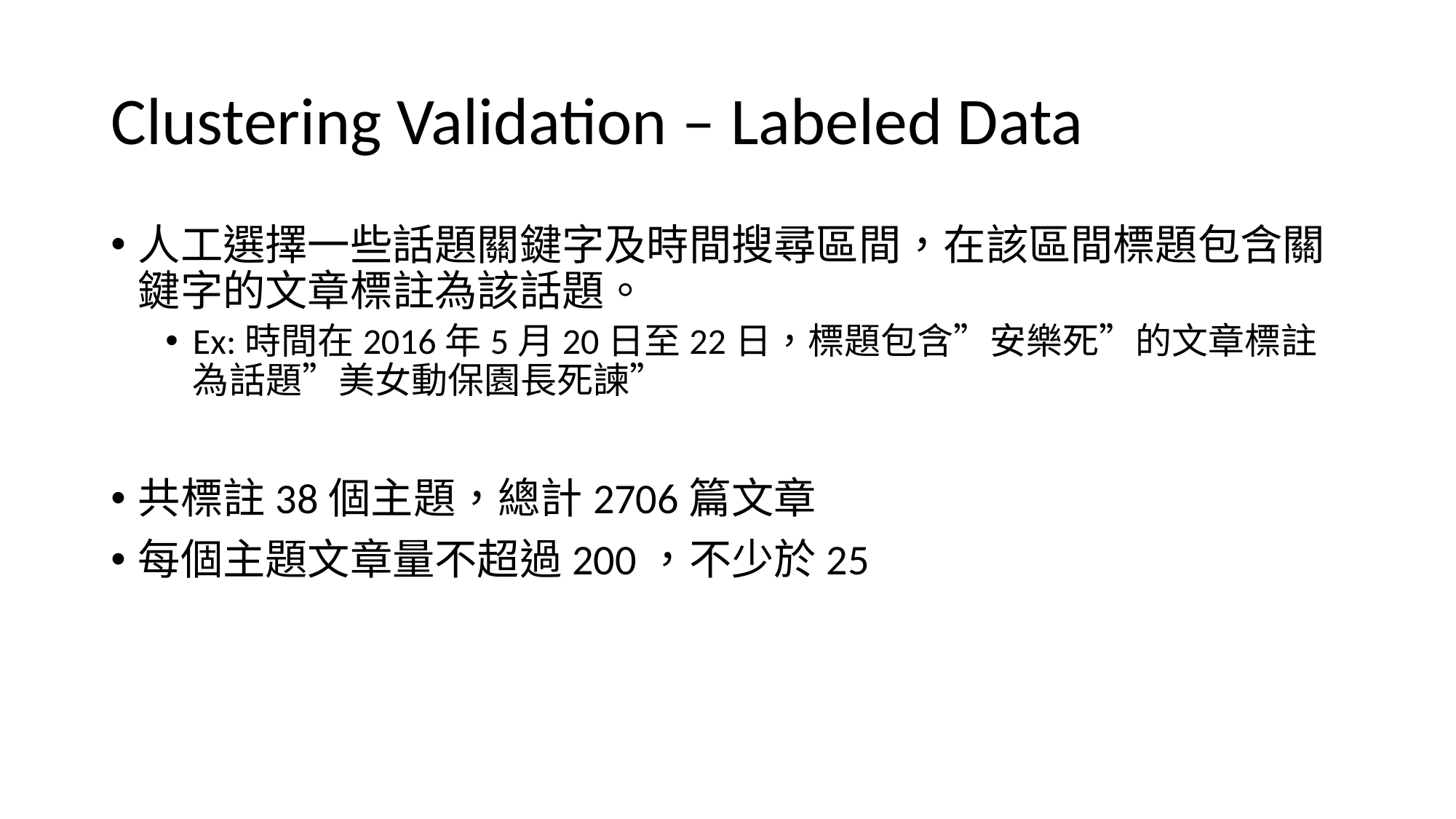

# Clustering Validation – Labeled Data
人工選擇一些話題關鍵字及時間搜尋區間，在該區間標題包含關鍵字的文章標註為該話題。
Ex:時間在2016年5月20日至22日，標題包含”安樂死”的文章標註為話題”美女動保園長死諫”

共標註38個主題，總計2706篇文章
每個主題文章量不超過200，不少於25